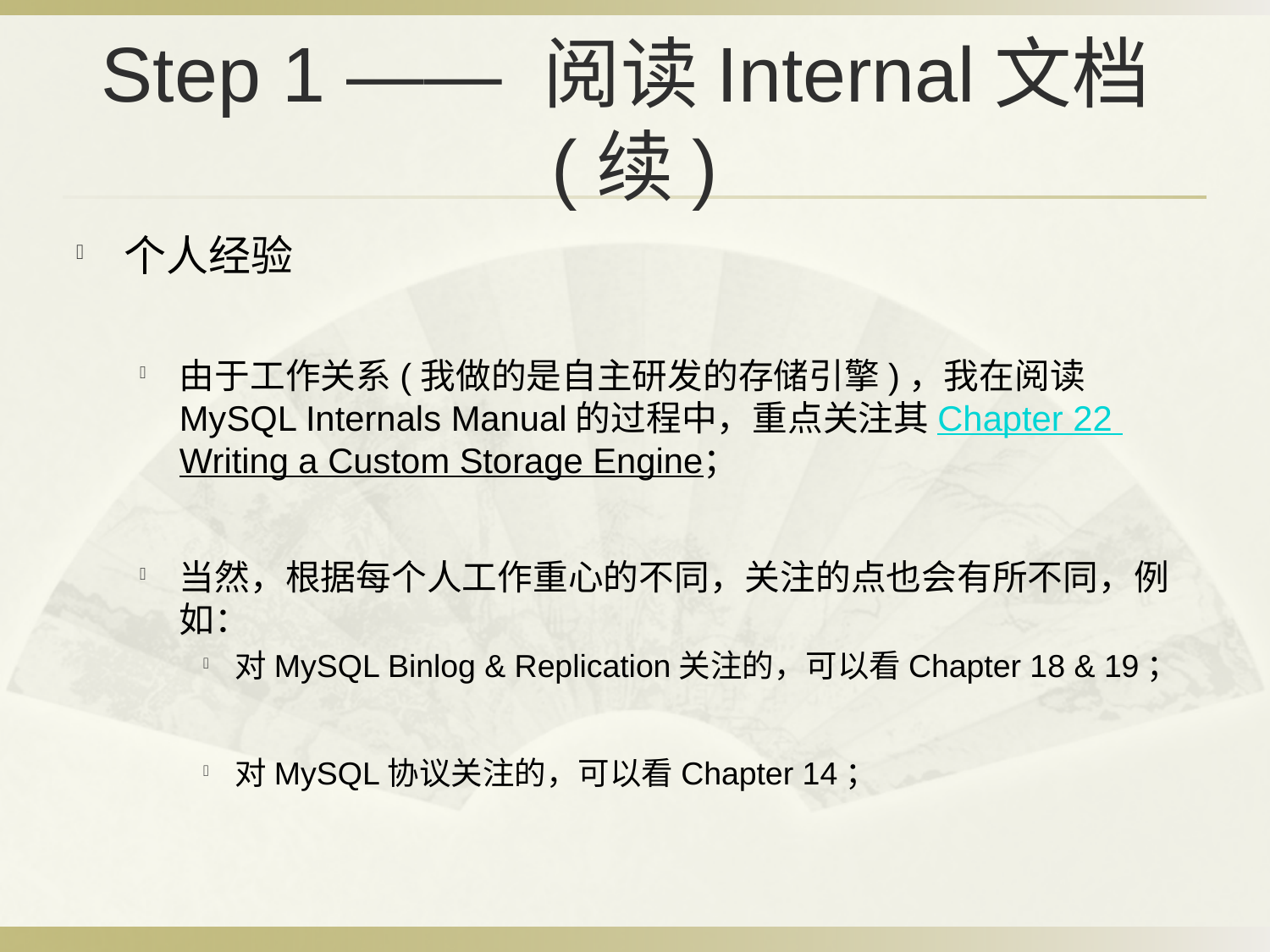

# Step 1 —— 阅读Internal文档(续)
个人经验

由于工作关系(我做的是自主研发的存储引擎)，我在阅读MySQL Internals Manual的过程中，重点关注其Chapter 22 Writing a Custom Storage Engine；

当然，根据每个人工作重心的不同，关注的点也会有所不同，例如：
对MySQL Binlog & Replication关注的，可以看Chapter 18 & 19；

对MySQL协议关注的，可以看Chapter 14；